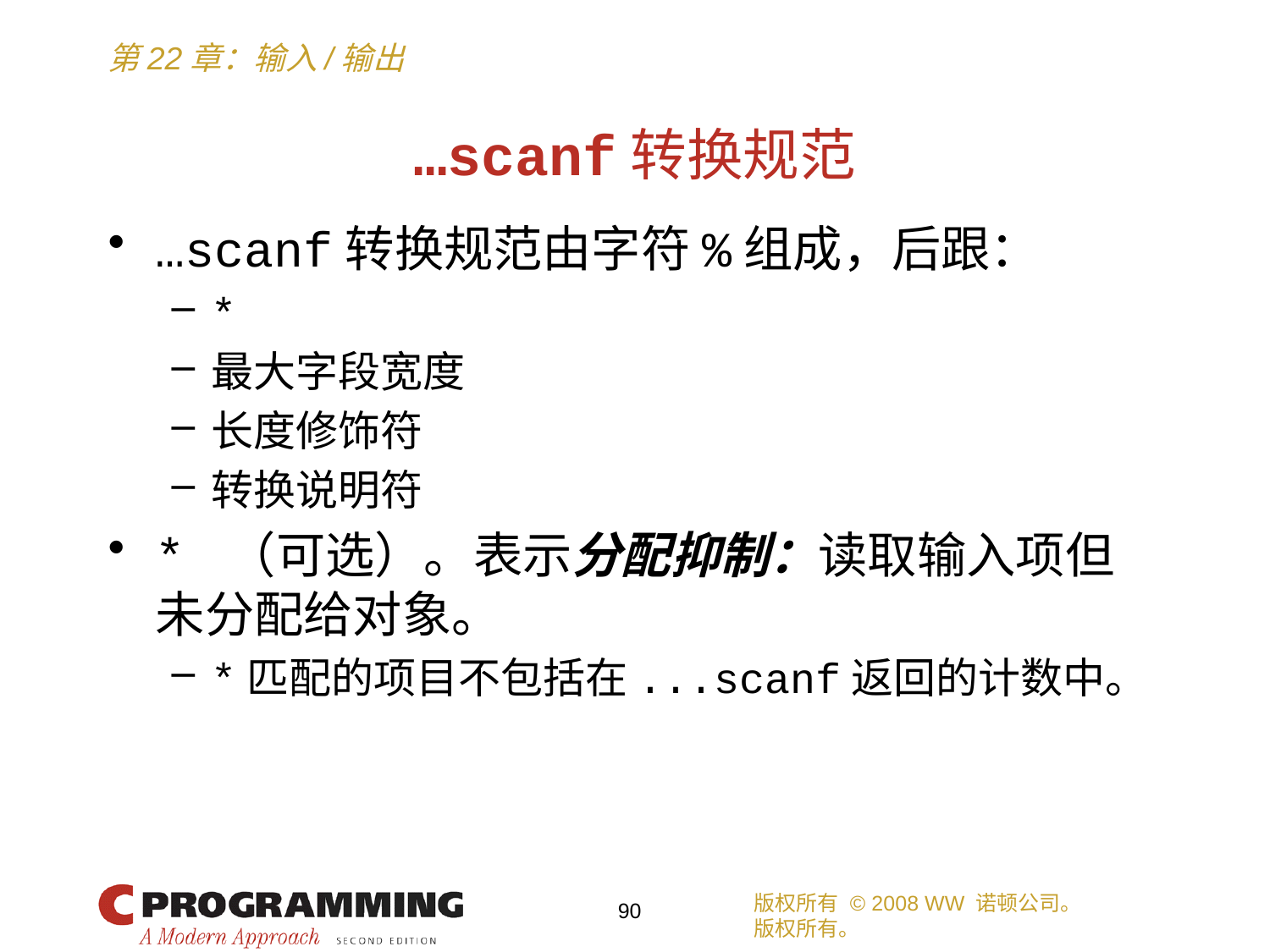

# …scanf转换规范
…scanf转换规范由字符%组成，后跟：
*
最大字段宽度
长度修饰符
转换说明符
* （可选）。表示分配抑制：读取输入项但未分配给对象。
*匹配的项目不包括在...scanf返回的计数中。
版权所有 © 2008 WW 诺顿公司。
版权所有。
90